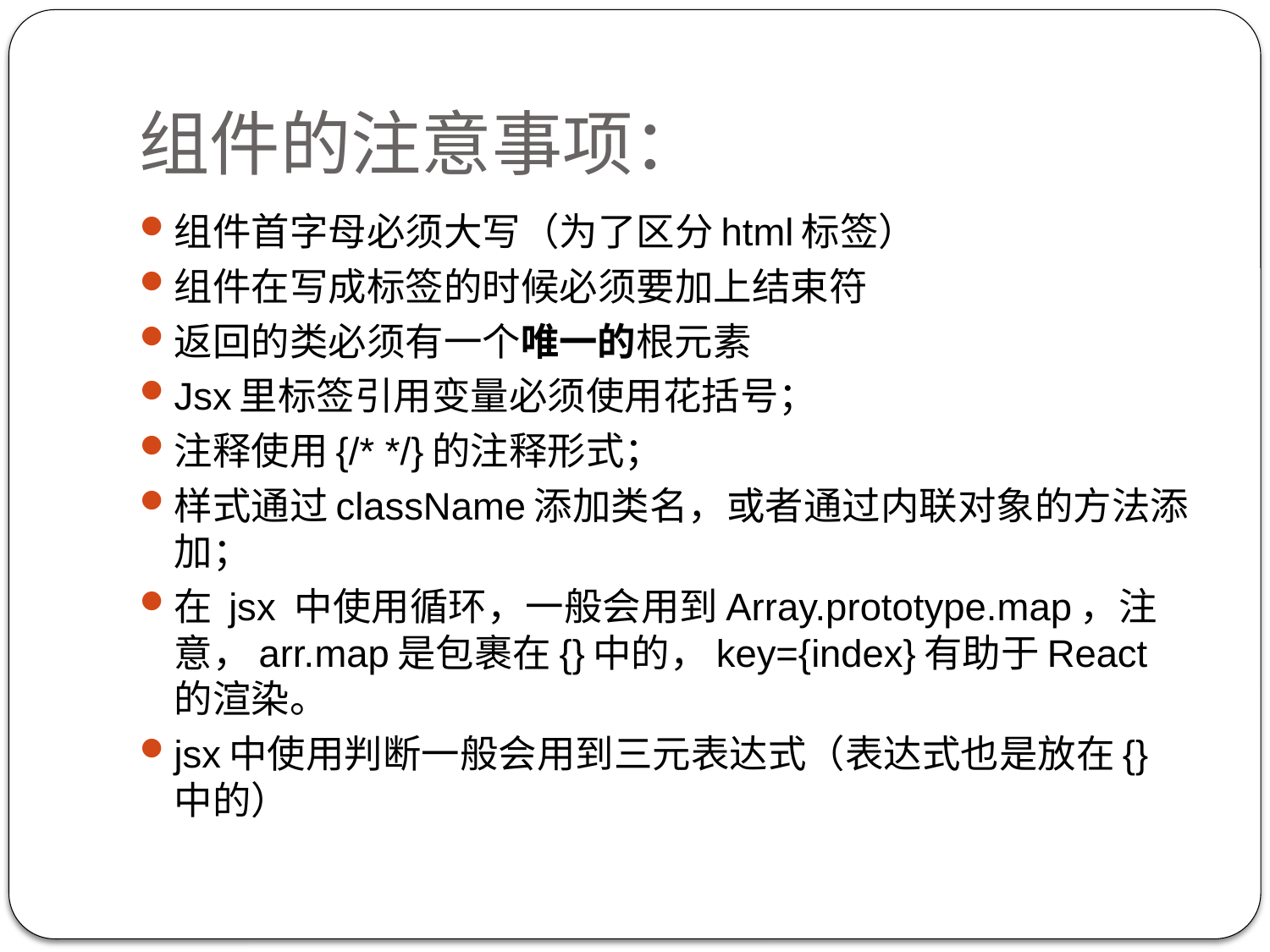

# 组件的注意事项：
组件首字母必须大写（为了区分html标签）
组件在写成标签的时候必须要加上结束符
返回的类必须有一个唯一的根元素
Jsx里标签引用变量必须使用花括号；
注释使用{/* */}的注释形式；
样式通过className添加类名，或者通过内联对象的方法添加；
在 jsx 中使用循环，一般会用到Array.prototype.map，注意，arr.map是包裹在{}中的，key={index}有助于React的渲染。
jsx中使用判断一般会用到三元表达式（表达式也是放在{}中的）